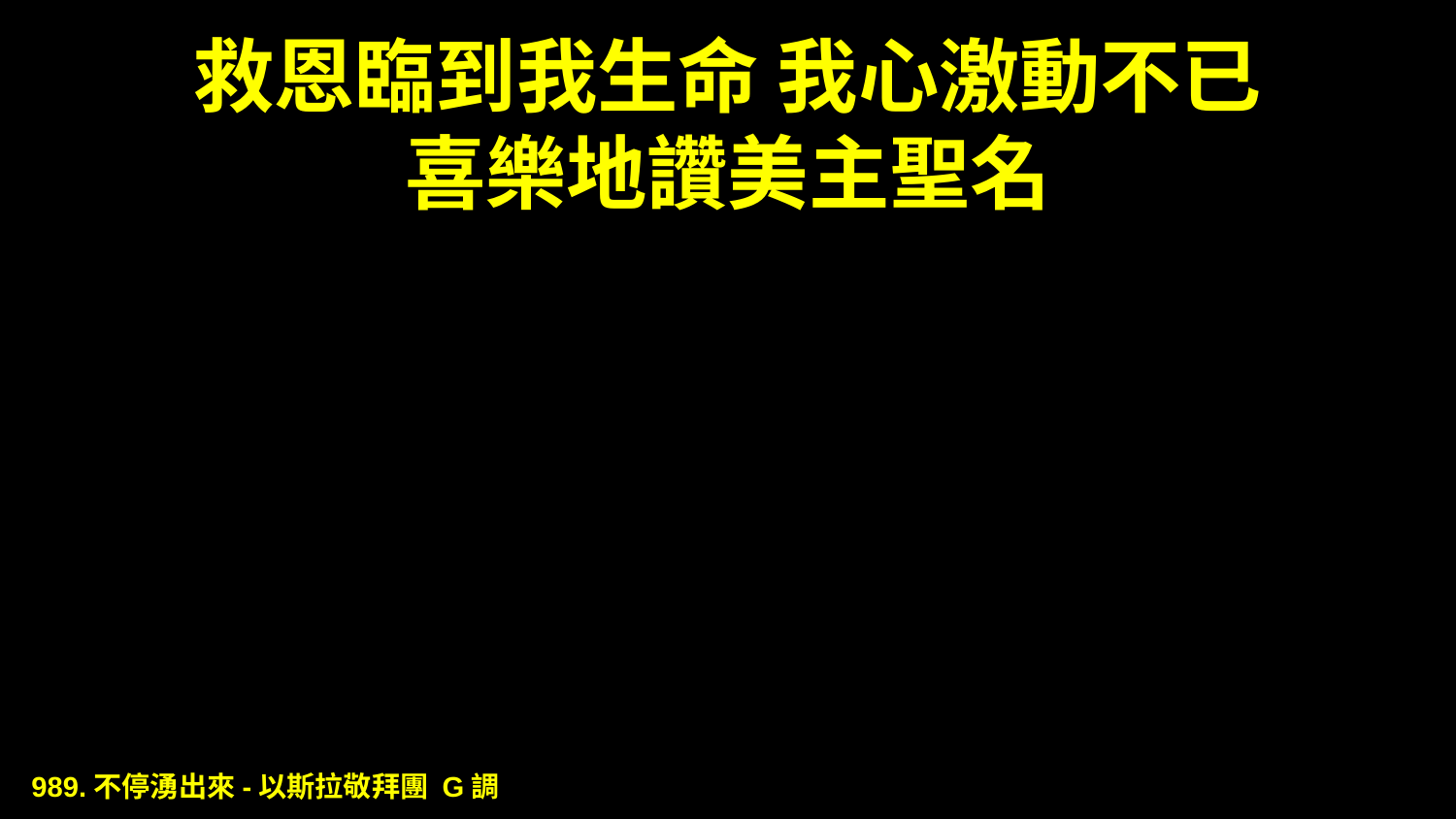

# 救恩臨到我生命 我心激動不已 喜樂地讚美主聖名
989.不停湧出來-以斯拉敬拜團 G調